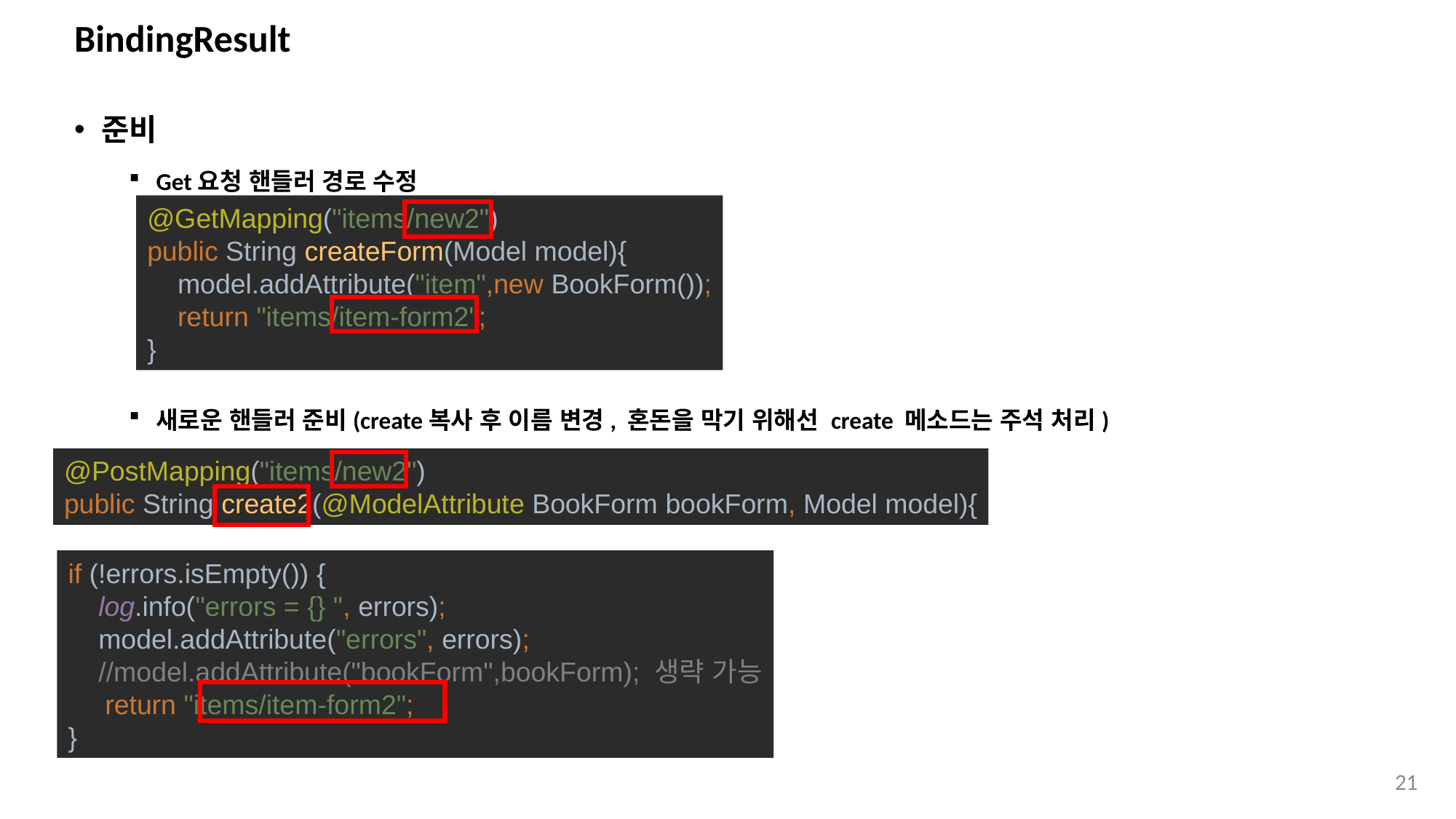

# BindingResult
준비
Get요청 핸들러 경로 수정

새로운 핸들러 준비(create복사 후 이름 변경, 혼돈을 막기 위해선 create 메소드는 주석 처리)

@GetMapping("items/new2")
public String createForm(Model model){
    model.addAttribute("item",new BookForm());
    return "items/item-form2";
}

@PostMapping("items/new2")
public String create2(@ModelAttribute BookForm bookForm, Model model){

if (!errors.isEmpty()) {
    log.info("errors = {} ", errors);
    model.addAttribute("errors", errors);
    //model.addAttribute("bookForm",bookForm); 생략 가능
    return "items/item-form2";
}

21